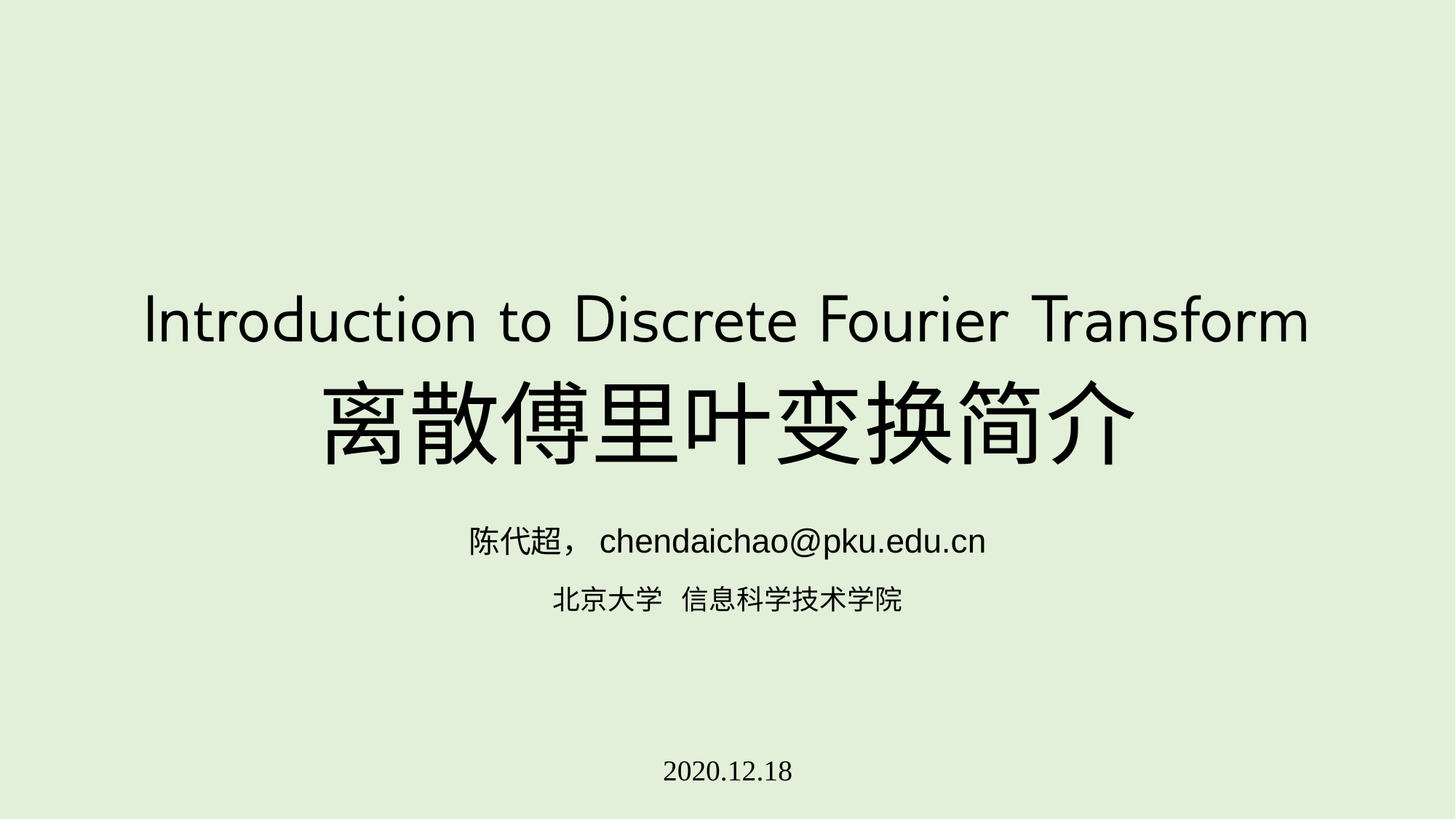

# Introduction to Discrete Fourier Transform 离散傅里叶变换简介
陈代超，chendaichao@pku.edu.cn

北京大学   信息科学技术学院

2020.12.18